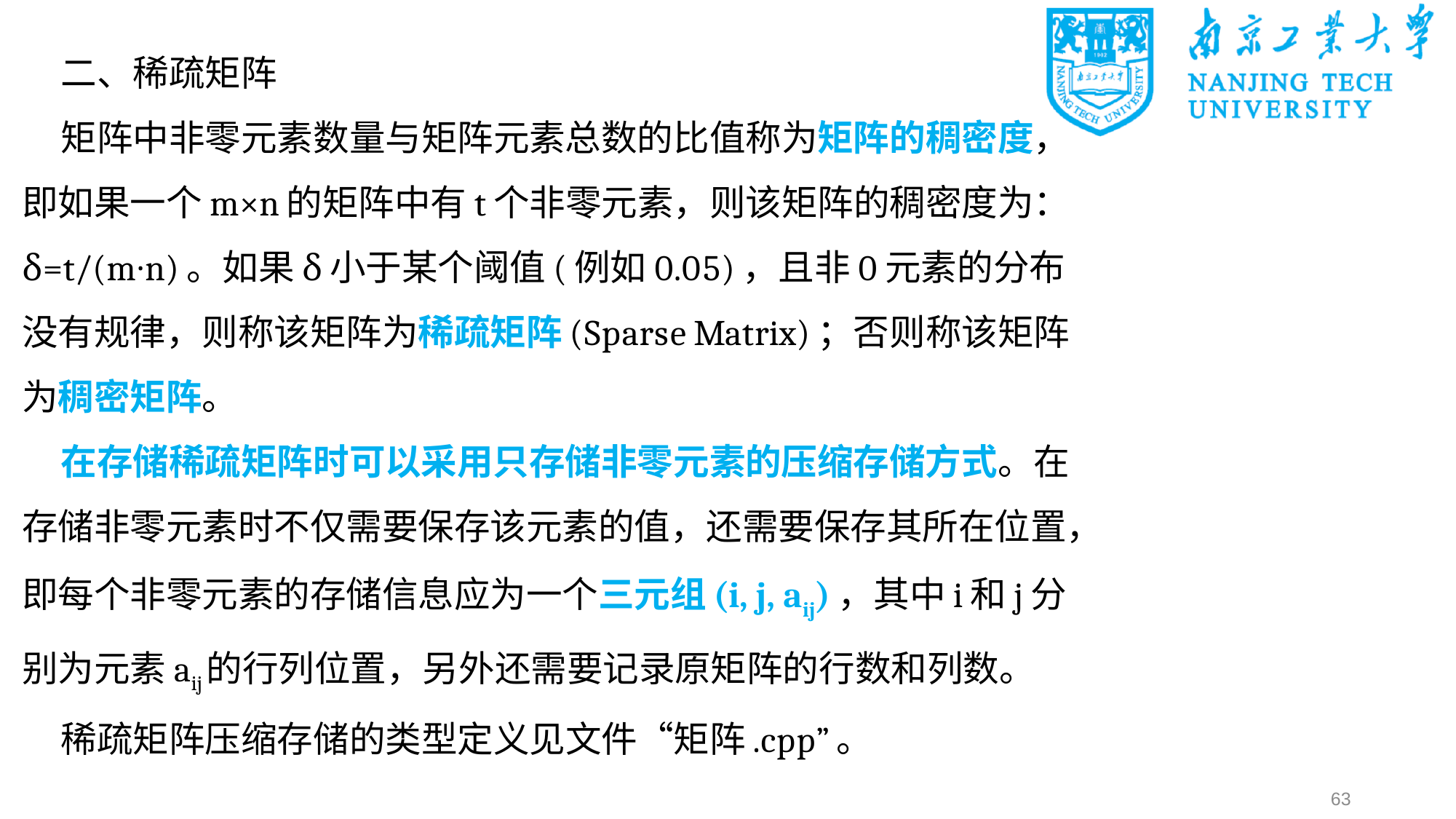

二、稀疏矩阵
矩阵中非零元素数量与矩阵元素总数的比值称为矩阵的稠密度，即如果一个m×n的矩阵中有t个非零元素，则该矩阵的稠密度为：δ=t/(m∙n)。如果δ小于某个阈值(例如0.05)，且非0元素的分布没有规律，则称该矩阵为稀疏矩阵(Sparse Matrix)；否则称该矩阵为稠密矩阵。
在存储稀疏矩阵时可以采用只存储非零元素的压缩存储方式。在存储非零元素时不仅需要保存该元素的值，还需要保存其所在位置，即每个非零元素的存储信息应为一个三元组(i, j, aij)，其中i和j分别为元素aij的行列位置，另外还需要记录原矩阵的行数和列数。
稀疏矩阵压缩存储的类型定义见文件“矩阵.cpp”。
63